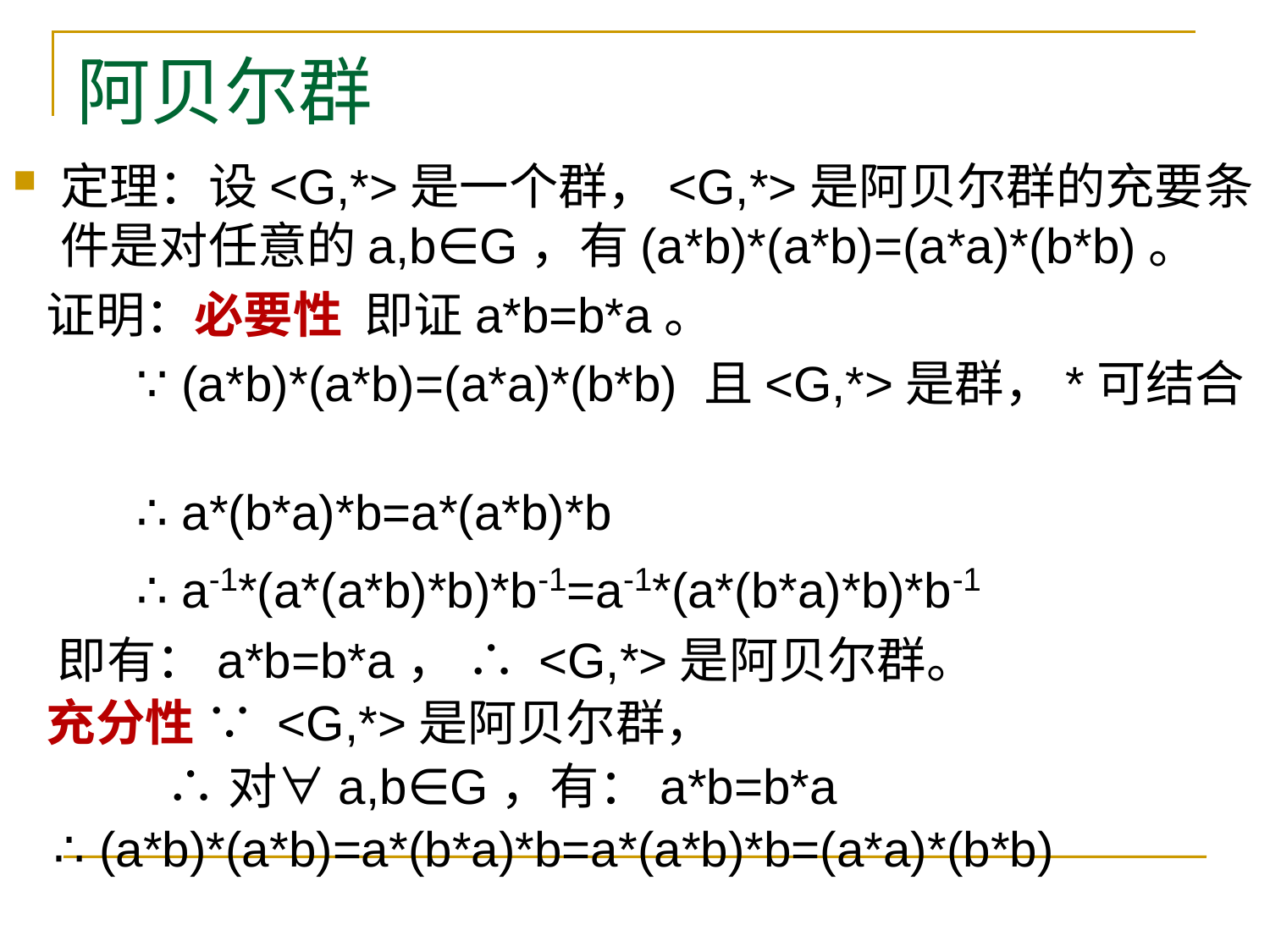

# 阿贝尔群
定理：设<G,*>是一个群，<G,*>是阿贝尔群的充要条件是对任意的a,b∈G，有(a*b)*(a*b)=(a*a)*(b*b)。
  证明：必要性  即证a*b=b*a。
         ∵ (a*b)*(a*b)=(a*a)*(b*b) 且<G,*>是群，*可结合
         ∴ a*(b*a)*b=a*(a*b)*b
         ∴ a-1*(a*(a*b)*b)*b-1=a-1*(a*(b*a)*b)*b-1
   即有：a*b=b*a， ∴ <G,*>是阿贝尔群。
  充分性 ∵ <G,*>是阿贝尔群，
              ∴对∀a,b∈G，有：a*b=b*a
   ∴ (a*b)*(a*b)=a*(b*a)*b=a*(a*b)*b=(a*a)*(b*b)